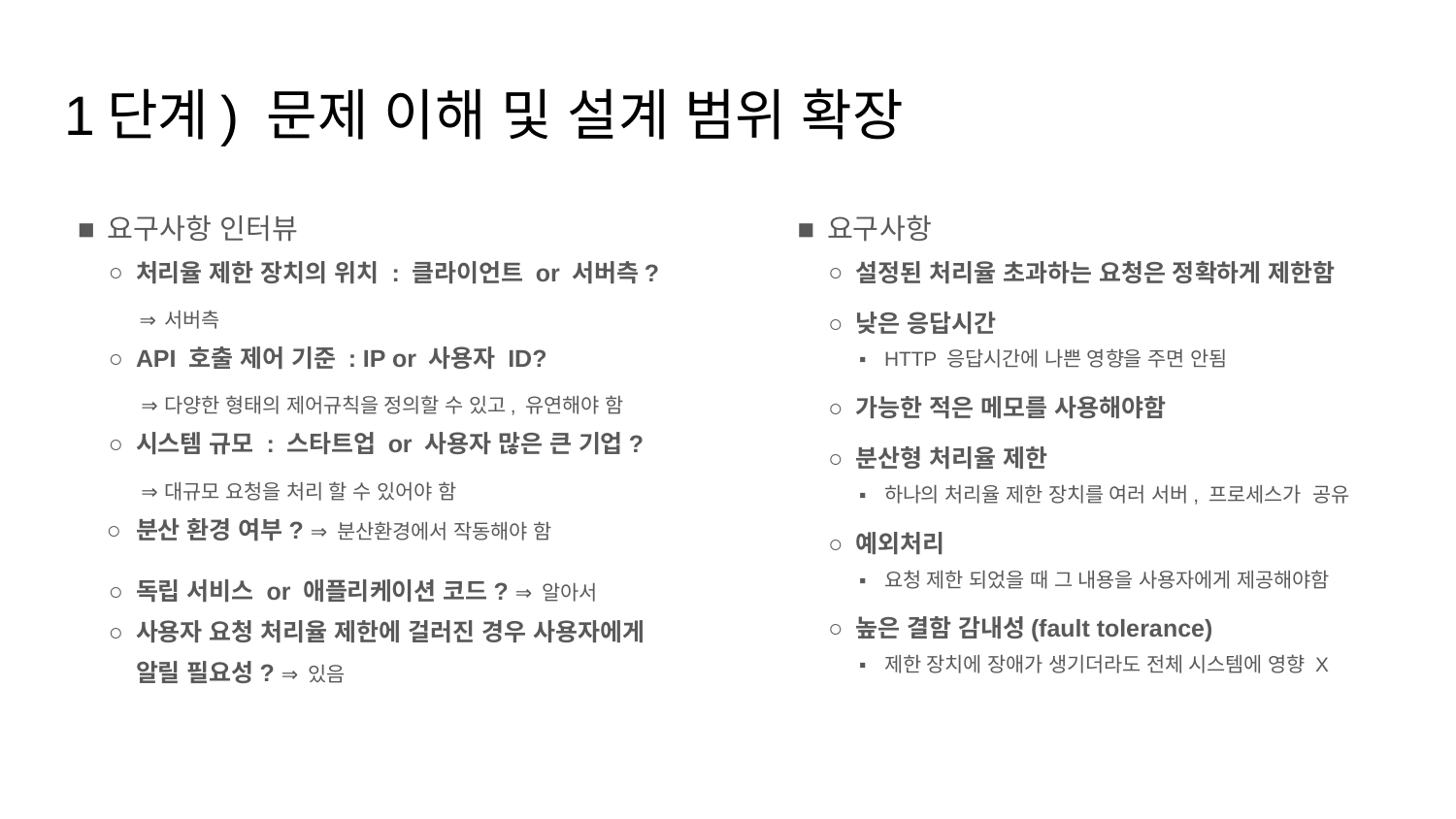

# 1단계) 문제 이해 및 설계 범위 확장
요구사항 인터뷰
처리율 제한 장치의 위치 : 클라이언트 or 서버측?
서버측
API 호출 제어 기준 : IP or 사용자 ID?
다양한 형태의 제어규칙을 정의할 수 있고, 유연해야 함
시스템 규모 : 스타트업 or 사용자 많은 큰 기업?
대규모 요청을 처리 할 수 있어야 함
분산 환경 여부? ⇒ 분산환경에서 작동해야 함
독립 서비스 or 애플리케이션 코드? ⇒ 알아서
사용자 요청 처리율 제한에 걸러진 경우 사용자에게 알릴 필요성? ⇒ 있음
요구사항
설정된 처리율 초과하는 요청은 정확하게 제한함
낮은 응답시간
HTTP 응답시간에 나쁜 영향을 주면 안됨
가능한 적은 메모를 사용해야함
분산형 처리율 제한
하나의 처리율 제한 장치를 여러 서버, 프로세스가  공유
예외처리
요청 제한 되었을 때 그 내용을 사용자에게 제공해야함
높은 결함 감내성(fault tolerance)
제한 장치에 장애가 생기더라도 전체 시스템에 영향 X